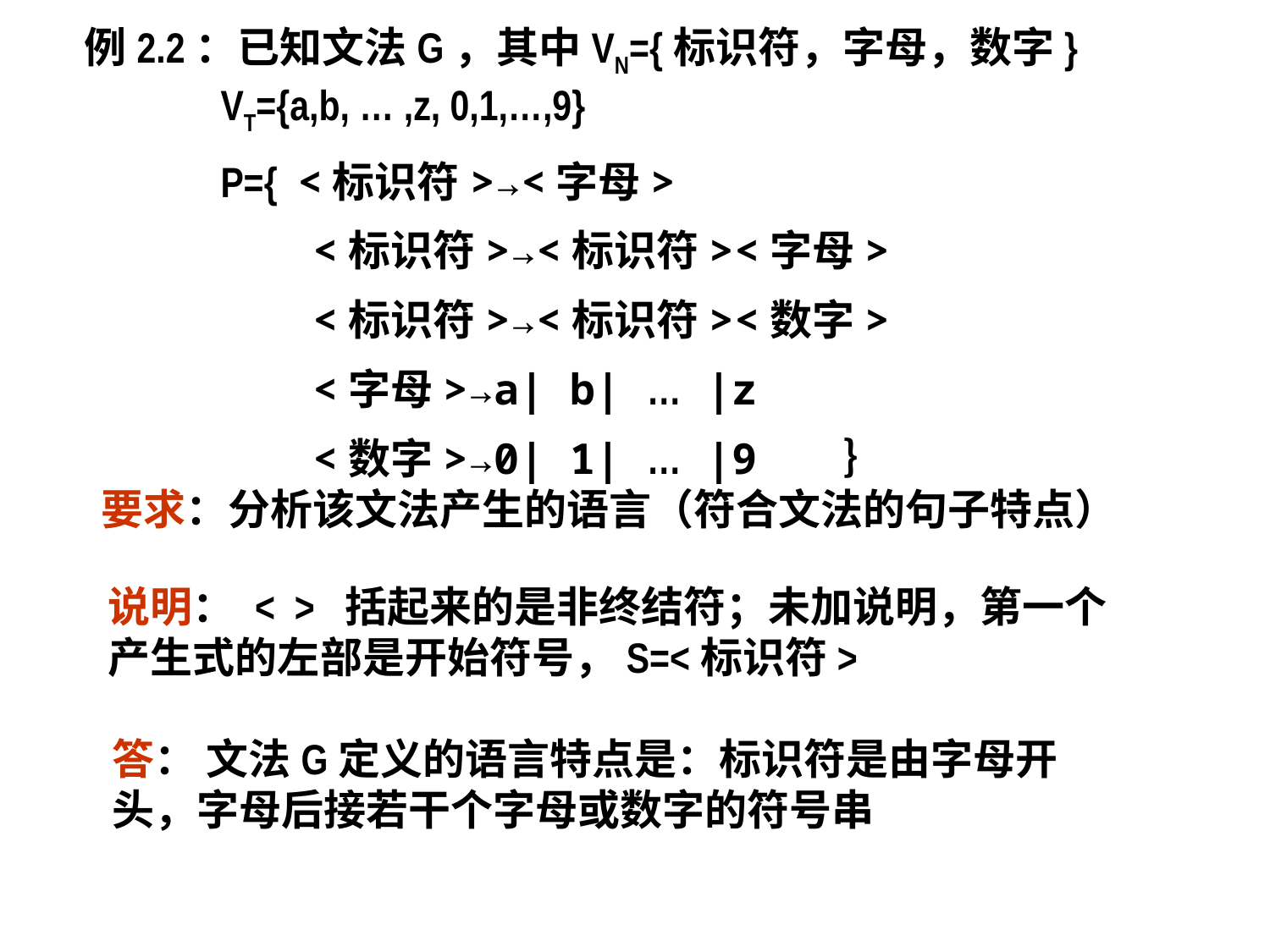

例2.2：已知文法G，其中VN={标识符，字母，数字}
              VT={a,b, … ,z, 0,1,…,9}
              P={  <标识符>→<字母>
	    <标识符>→<标识符><字母>
	    <标识符>→<标识符><数字>
	    <字母>→a| b| … |z
	    <数字>→0| 1| … |9   ｝
要求：分析该文法产生的语言（符合文法的句子特点）
说明： <  >  括起来的是非终结符；未加说明，第一个产生式的左部是开始符号，S=<标识符>
答： 文法G定义的语言特点是：标识符是由字母开头，字母后接若干个字母或数字的符号串